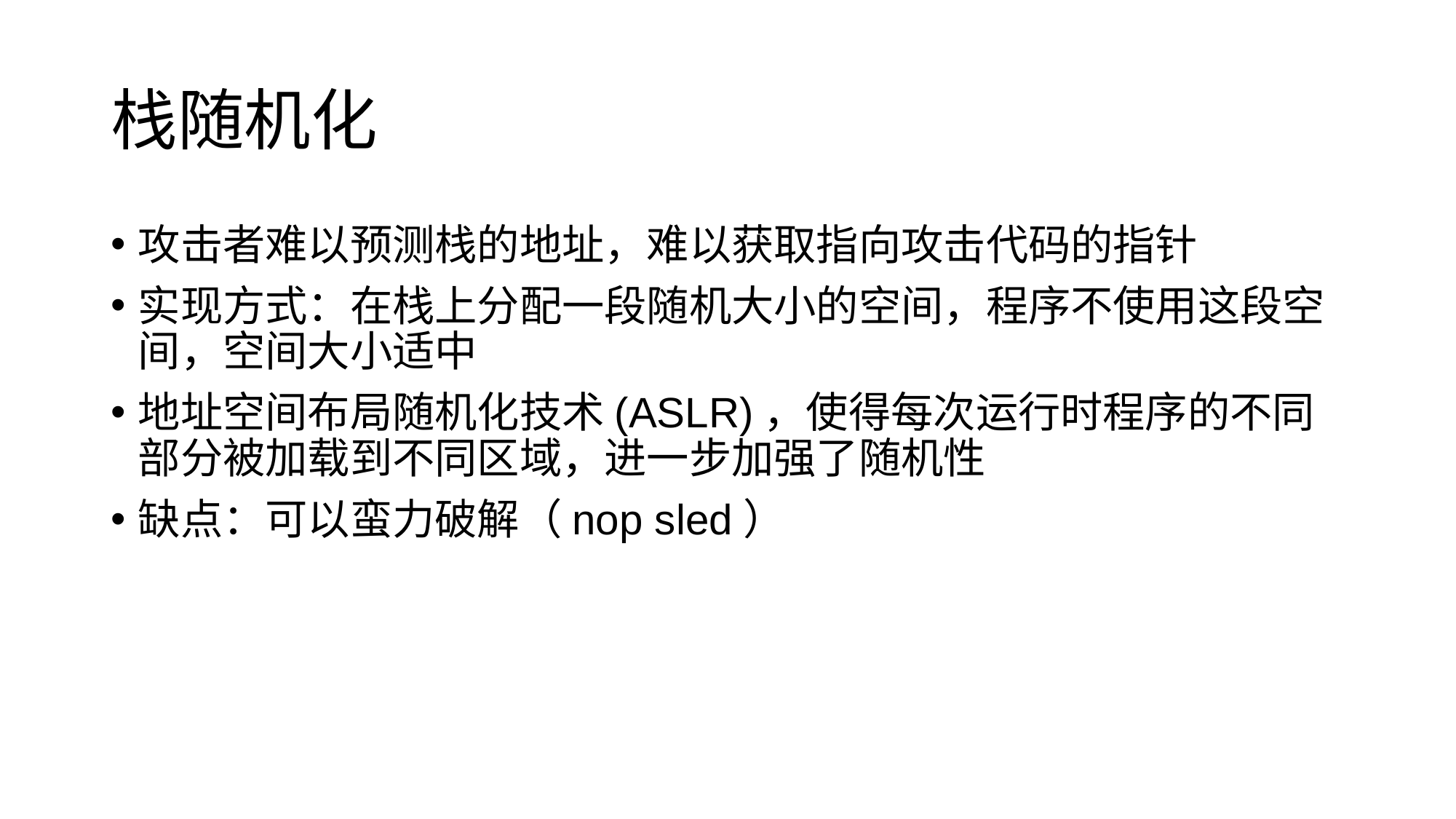

# 栈随机化
攻击者难以预测栈的地址，难以获取指向攻击代码的指针
实现方式：在栈上分配一段随机大小的空间，程序不使用这段空间，空间大小适中
地址空间布局随机化技术(ASLR)，使得每次运行时程序的不同部分被加载到不同区域，进一步加强了随机性
缺点：可以蛮力破解（nop sled）